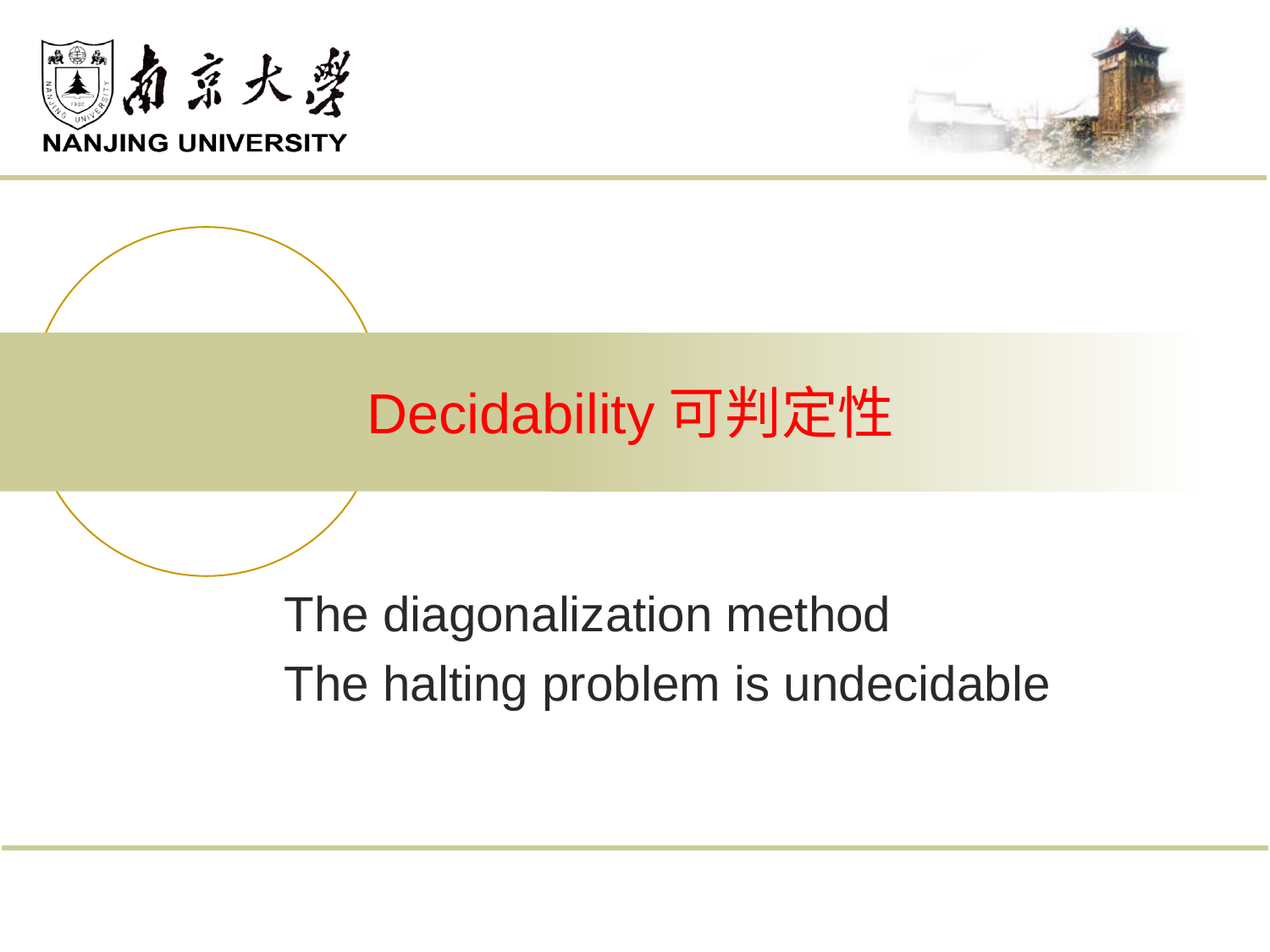

# Decidability可判定性
The diagonalization method
The halting problem is undecidable